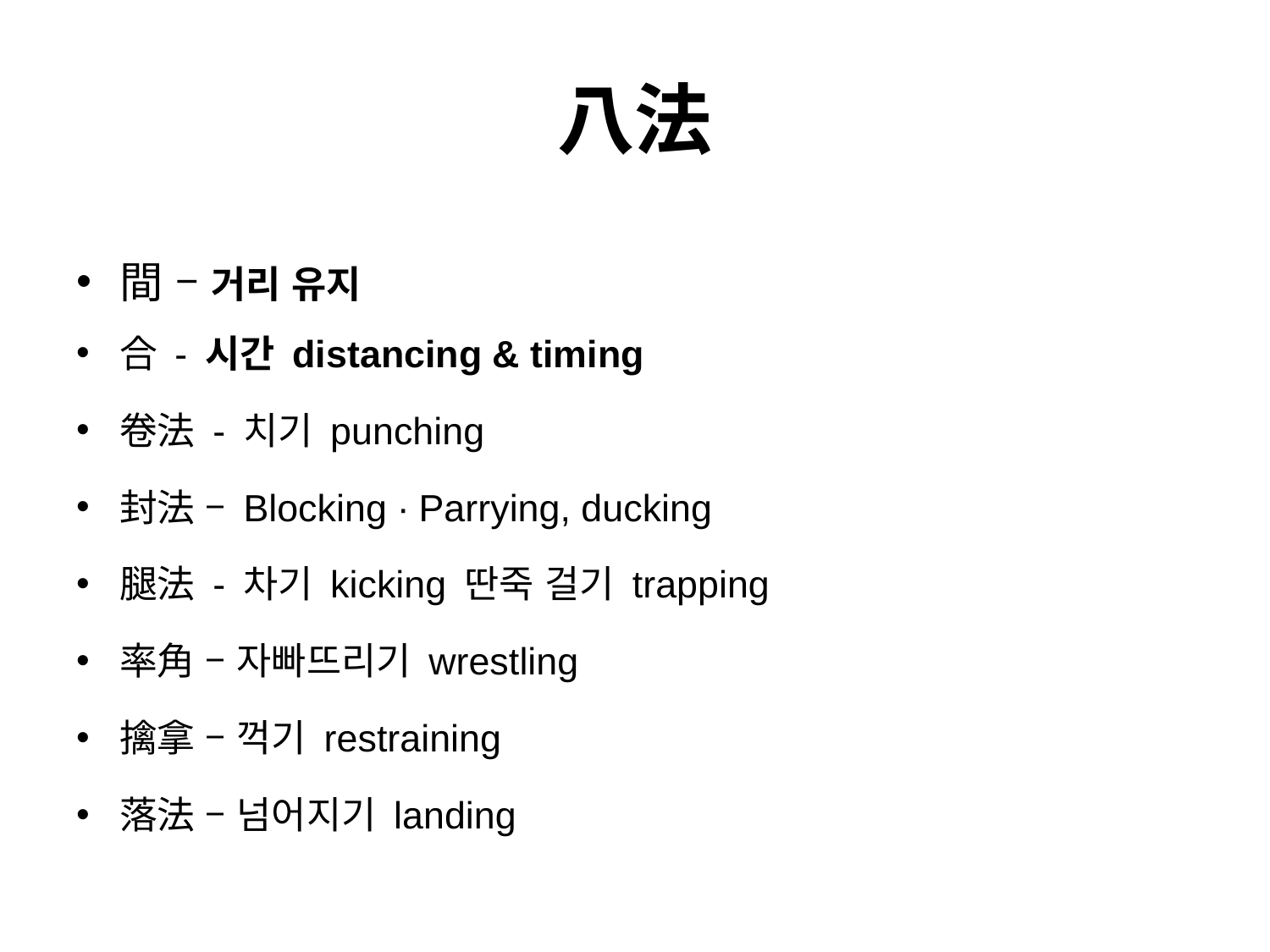

# 八法
間 – 거리 유지
合 - 시간 distancing & timing
卷法 - 치기 punching
封法 – Blocking ∙ Parrying, ducking
腿法 - 차기 kicking 딴죽 걸기 trapping
率角 – 자빠뜨리기 wrestling
擒拿 – 꺽기 restraining
落法 – 넘어지기 landing